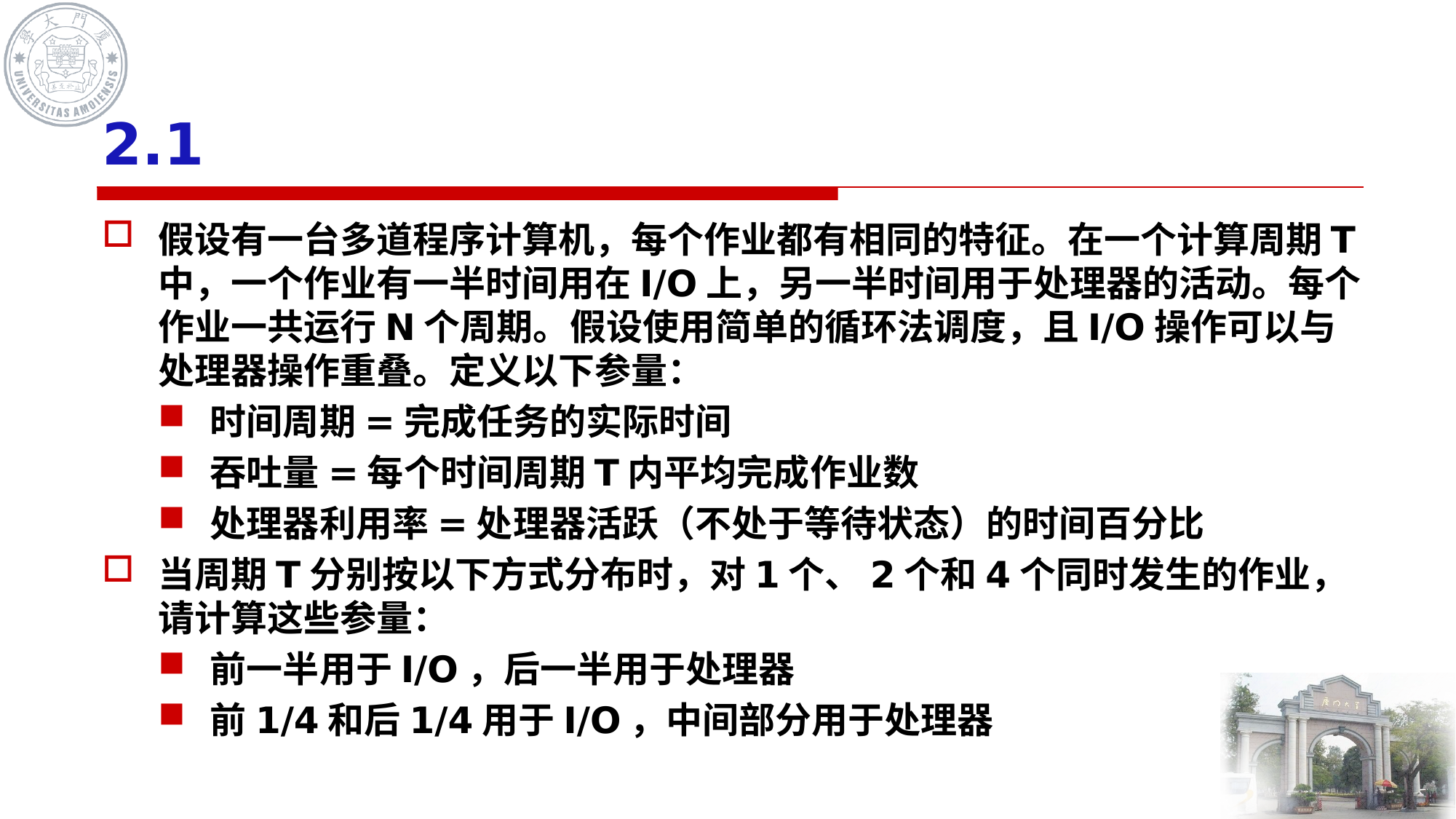

# 2.1
假设有一台多道程序计算机，每个作业都有相同的特征。在一个计算周期T中，一个作业有一半时间用在I/O上，另一半时间用于处理器的活动。每个作业一共运行N个周期。假设使用简单的循环法调度，且I/O操作可以与处理器操作重叠。定义以下参量：
时间周期=完成任务的实际时间
吞吐量=每个时间周期T内平均完成作业数
处理器利用率=处理器活跃（不处于等待状态）的时间百分比
当周期T分别按以下方式分布时，对1个、2个和4个同时发生的作业，请计算这些参量：
前一半用于I/O，后一半用于处理器
前1/4和后1/4用于I/O，中间部分用于处理器